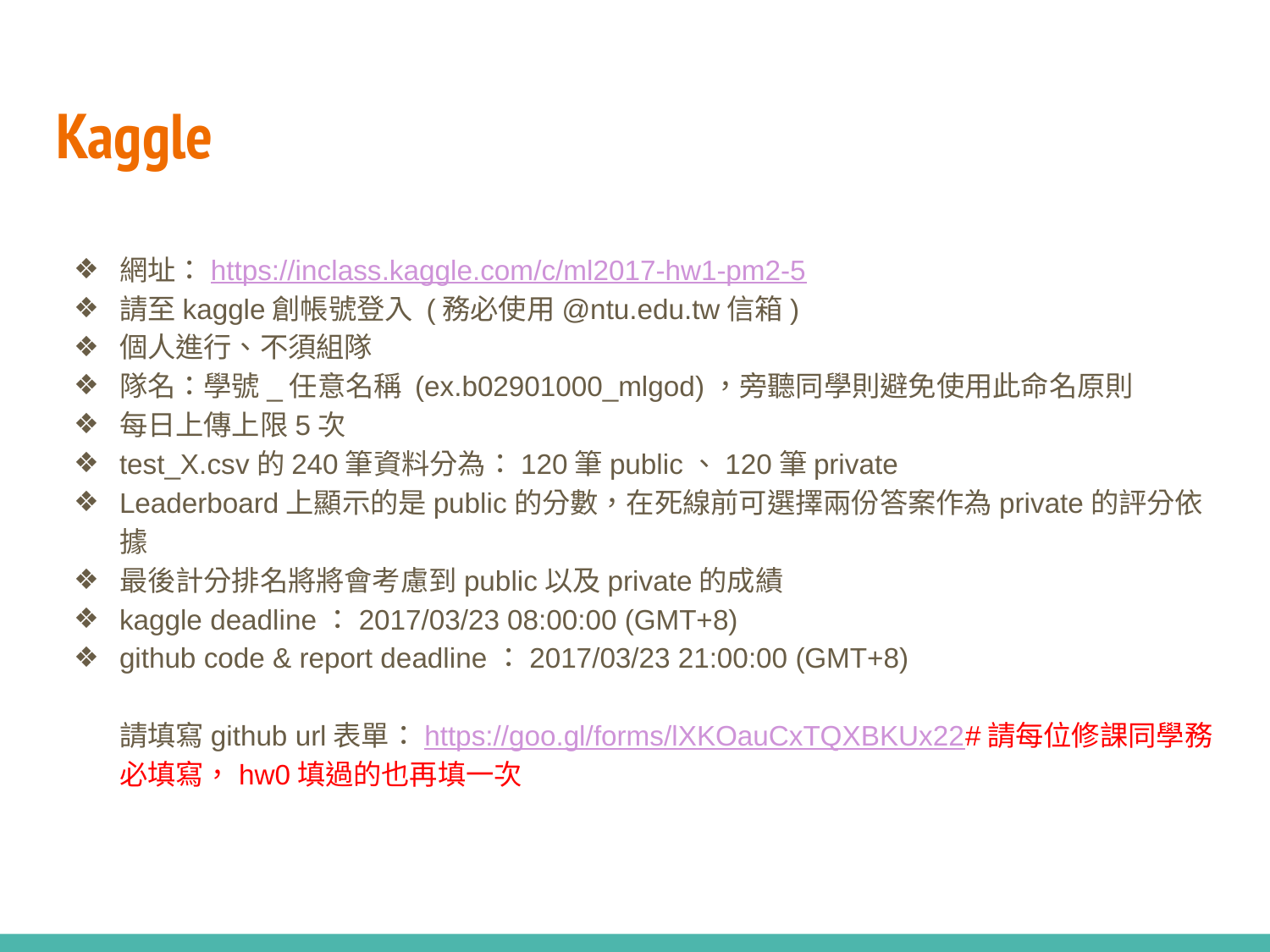

# Kaggle
網址：https://inclass.kaggle.com/c/ml2017-hw1-pm2-5
請至kaggle創帳號登入 (務必使用@ntu.edu.tw信箱)
個人進行、不須組隊
隊名：學號_任意名稱 (ex.b02901000_mlgod)，旁聽同學則避免使用此命名原則
每日上傳上限5次
test_X.csv的240筆資料分為：120筆public、120筆private
Leaderboard上顯示的是public的分數，在死線前可選擇兩份答案作為private的評分依據
最後計分排名將將會考慮到public以及private的成績
kaggle deadline：2017/03/23 08:00:00 (GMT+8)
github code & report deadline：2017/03/23 21:00:00 (GMT+8)
請填寫github url表單：https://goo.gl/forms/lXKOauCxTQXBKUx22
#請每位修課同學務必填寫，hw0填過的也再填一次